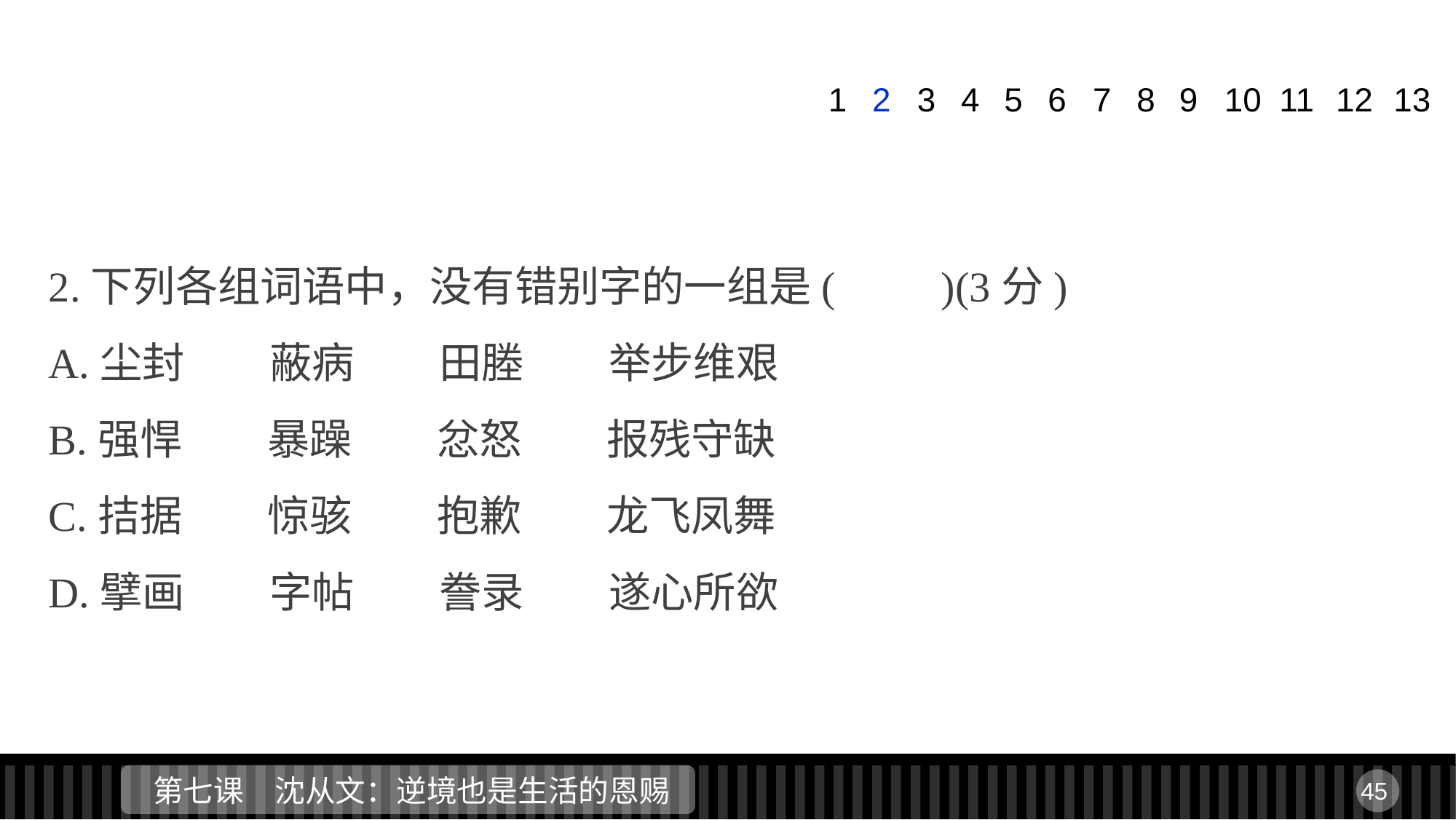

1
2
3
4
5
6
7
8
9
11
12
13
10
2.下列各组词语中，没有错别字的一组是(　　)(3分)
A.尘封　　蔽病　　田塍　　举步维艰
B.强悍　　暴躁　　忿怒　　报残守缺
C.拮据　　惊骇　　抱歉　　龙飞凤舞
D.擘画　　字帖　　誊录　　遂心所欲